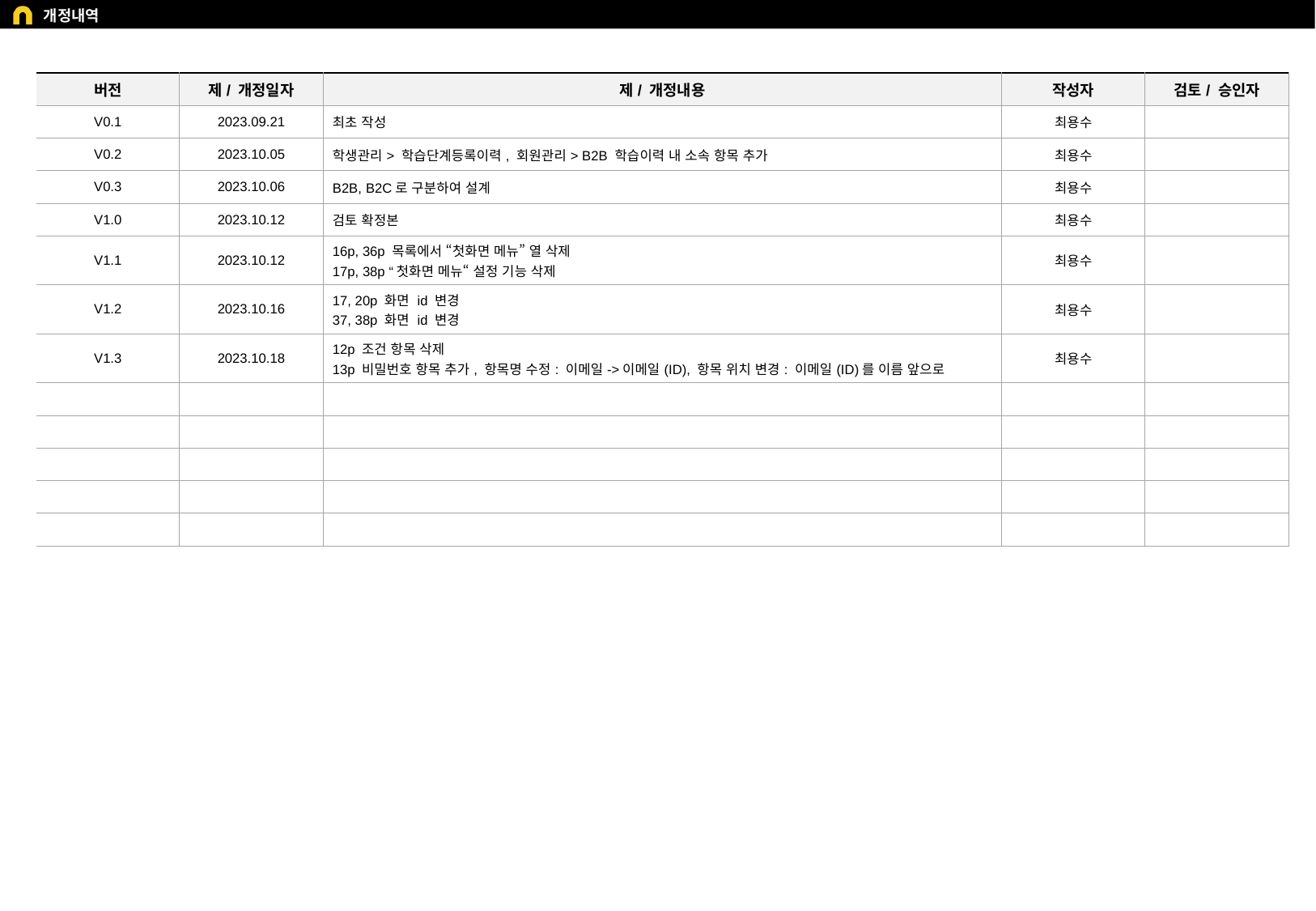

개정내역
| 버전 | 제/ 개정일자 | 제/ 개정내용 | 작성자 | 검토/ 승인자 |
| --- | --- | --- | --- | --- |
| V0.1 | 2023.09.21 | 최초 작성 | 최용수 |  |
| V0.2 | 2023.10.05 | 학생관리> 학습단계등록이력, 회원관리> B2B 학습이력 내 소속 항목 추가 | 최용수 |  |
| V0.3 | 2023.10.06 | B2B, B2C로 구분하여 설계 | 최용수 |  |
| V1.0 | 2023.10.12 | 검토 확정본 | 최용수 |  |
| V1.1 | 2023.10.12 | 16p, 36p 목록에서 “첫화면 메뉴” 열 삭제 17p, 38p “첫화면 메뉴“ 설정 기능 삭제 | 최용수 |  |
| V1.2 | 2023.10.16 | 17, 20p 화면 id 변경 37, 38p 화면 id 변경 | 최용수 |  |
| V1.3 | 2023.10.18 | 12p 조건 항목 삭제 13p 비밀번호 항목 추가, 항목명 수정: 이메일->이메일(ID), 항목 위치 변경: 이메일(ID)를 이름 앞으로 | 최용수 |  |
|  |  |  |  |  |
|  |  |  |  |  |
|  |  |  |  |  |
|  |  |  |  |  |
|  |  |  |  |  |